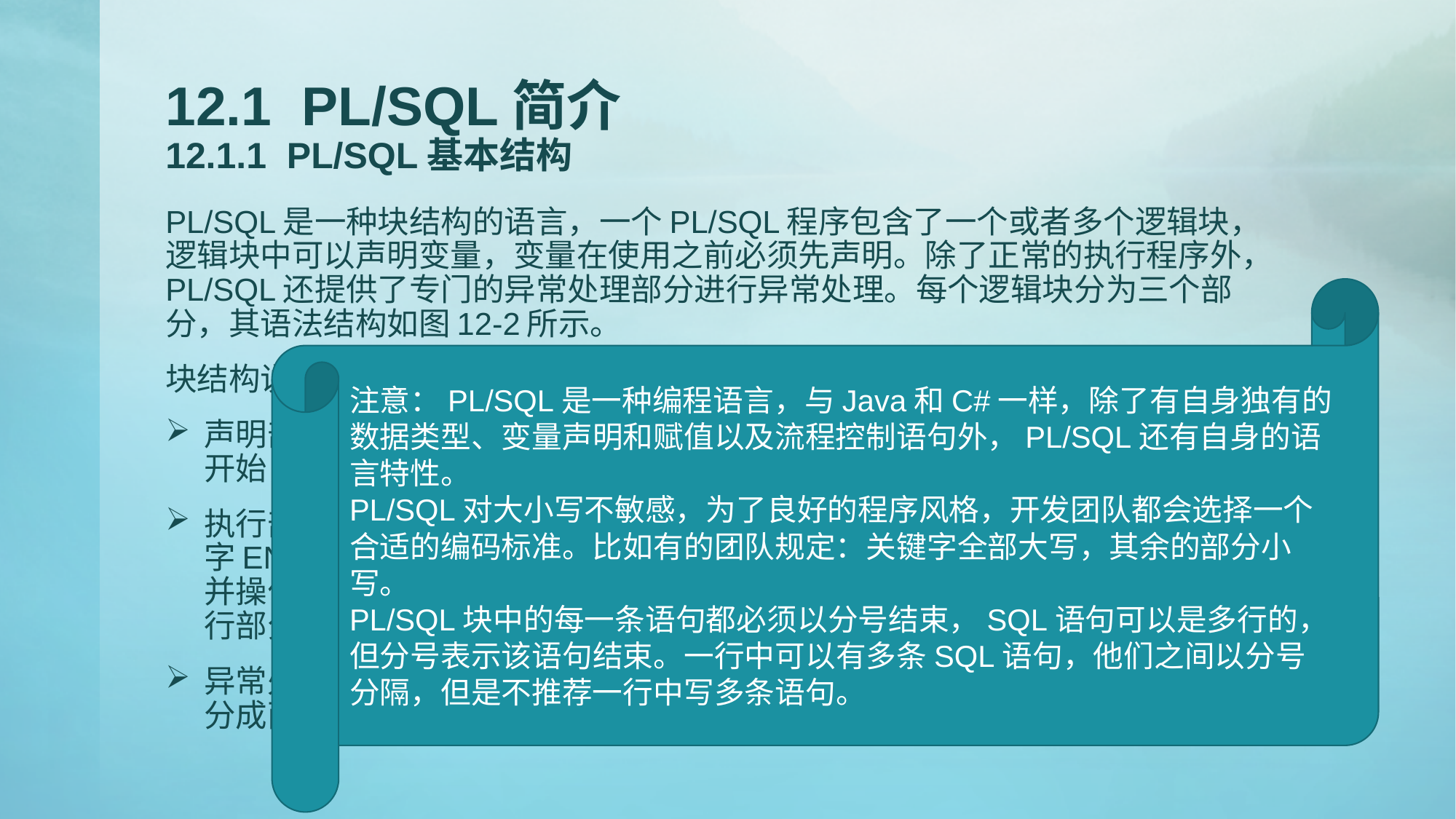

# 12.1  PL/SQL简介 12.1.1  PL/SQL基本结构
PL/SQL是一种块结构的语言，一个PL/SQL程序包含了一个或者多个逻辑块，逻辑块中可以声明变量，变量在使用之前必须先声明。除了正常的执行程序外，PL/SQL还提供了专门的异常处理部分进行异常处理。每个逻辑块分为三个部分，其语法结构如图12-2所示。
块结构说明：
声明部分：声明部分包含了变量和常量的定义。这个部分由关键字DECLARE开始，如果不声明变量或者常量，可以省略这部分。
执行部分：执行部分是PL/SQL块的指令部分，由关键字BEGIN开始，关键字END结尾。所有的可执行PL/SQL语句都放在这一部分，该部分执行命令并操作变量。其他的PL/SQL块可以作为子块嵌套在该部分。PL/SQL块的执行部分是必选的。注意END关键字后面用分号结尾。
异常处理部分：该部分是可选的，该部分用EXCEPTION关键字把可执行部分分成两个小部分，一旦出现异常就跳转到异常部分执行。
注意：PL/SQL是一种编程语言，与Java和C#一样，除了有自身独有的数据类型、变量声明和赋值以及流程控制语句外，PL/SQL还有自身的语言特性。
PL/SQL对大小写不敏感，为了良好的程序风格，开发团队都会选择一个合适的编码标准。比如有的团队规定：关键字全部大写，其余的部分小写。
PL/SQL块中的每一条语句都必须以分号结束，SQL语句可以是多行的，但分号表示该语句结束。一行中可以有多条SQL语句，他们之间以分号分隔，但是不推荐一行中写多条语句。